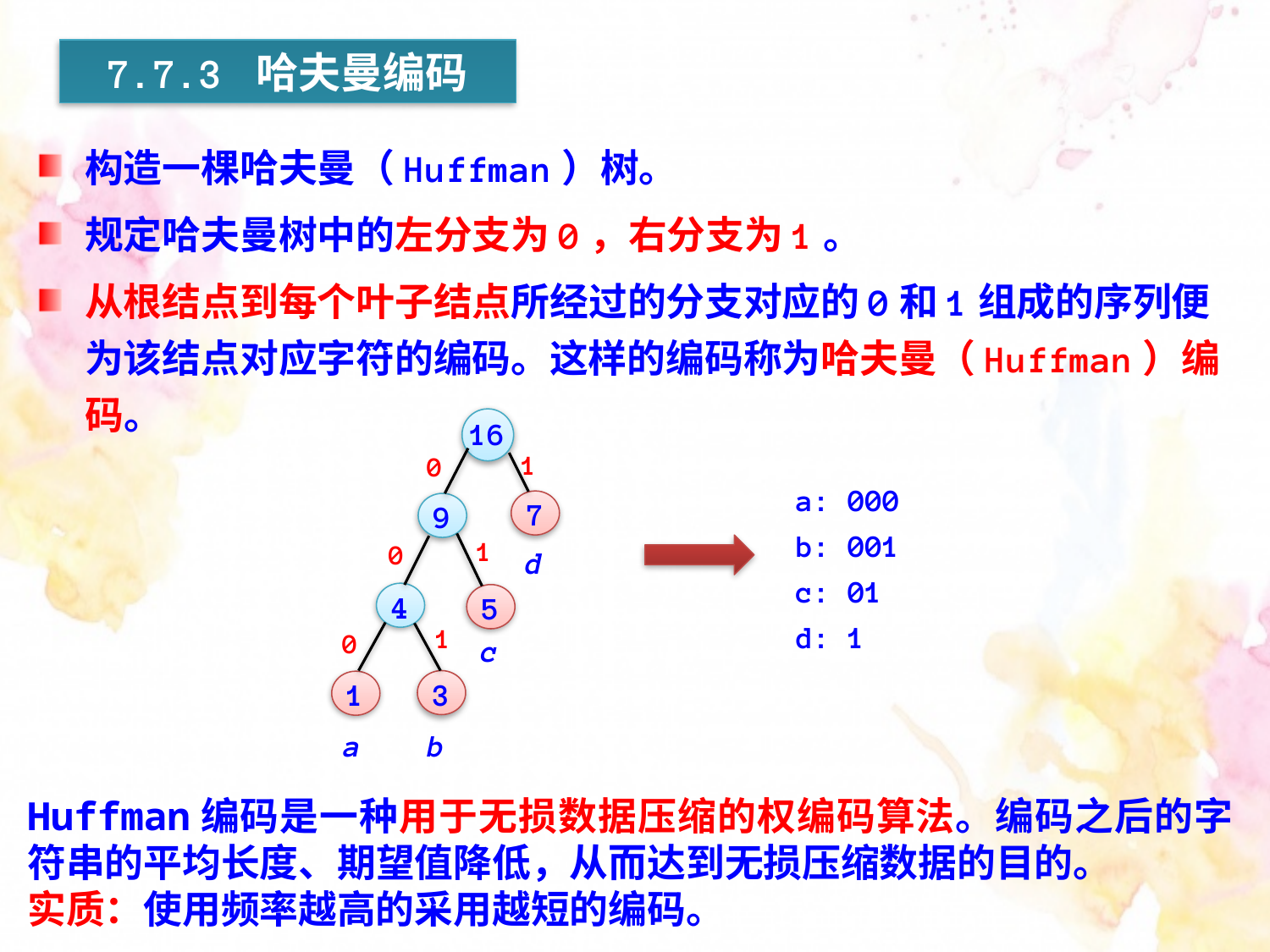

7.7.3 哈夫曼编码
构造一棵哈夫曼（Huffman）树。
规定哈夫曼树中的左分支为0，右分支为1。
从根结点到每个叶子结点所经过的分支对应的0和1组成的序列便为该结点对应字符的编码。这样的编码称为哈夫曼（Huffman）编码。
16

7
9

d
4
5

c
3
1
a
b
1
0
1
0
1
0
a: 000
b: 001
c: 01
d: 1

Huffman编码是一种用于无损数据压缩的权编码算法。编码之后的字符串的平均长度、期望值降低，从而达到无损压缩数据的目的。
实质：使用频率越高的采用越短的编码。